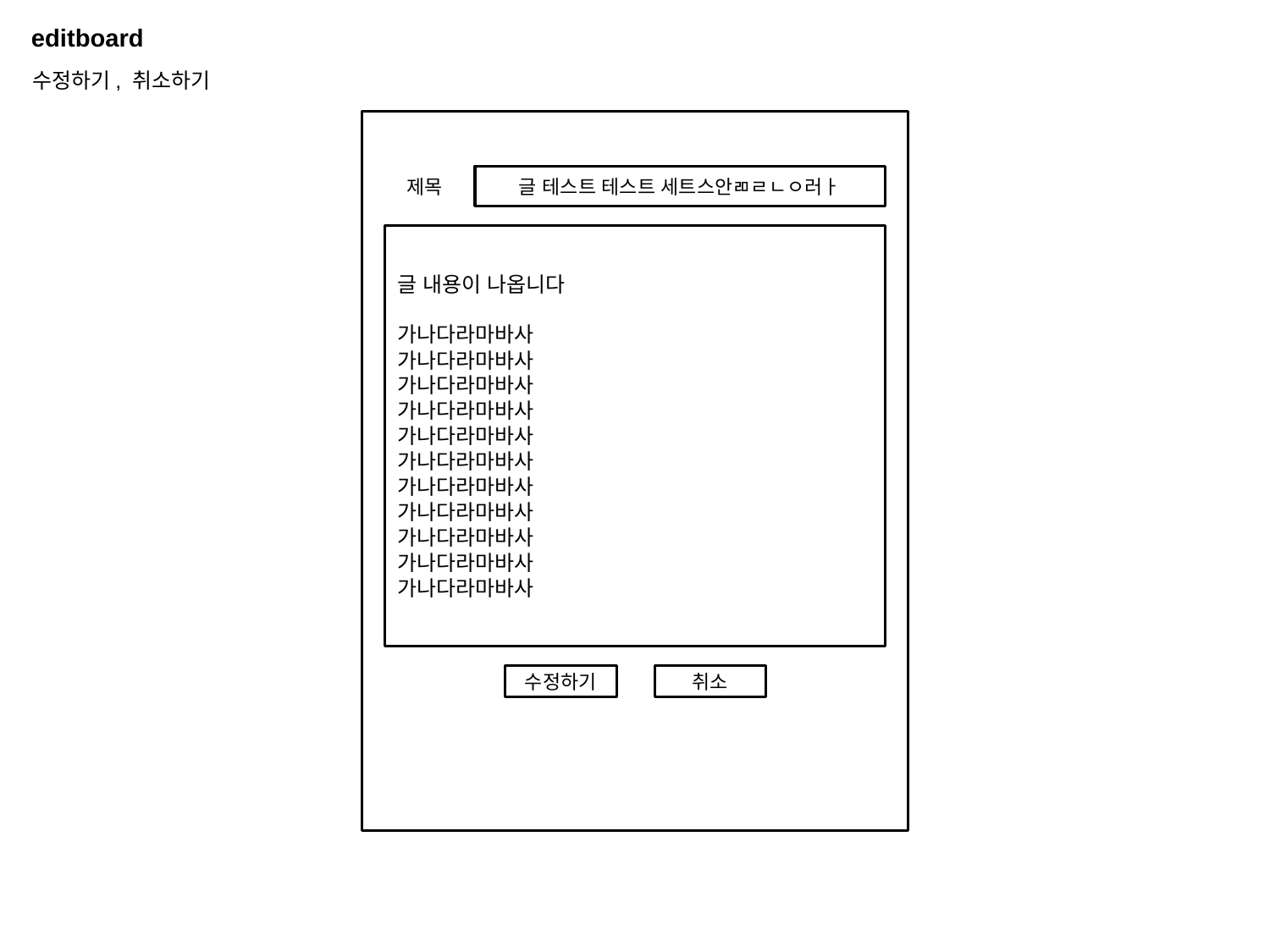

editboard
수정하기, 취소하기

제목
글 테스트 테스트 세트스안ㄻㄹㄴㅇ러ㅏ
글 내용이 나옵니다

가나다라마바사
가나다라마바사
가나다라마바사
가나다라마바사
가나다라마바사
가나다라마바사
가나다라마바사
가나다라마바사
가나다라마바사
가나다라마바사
가나다라마바사
수정하기
취소